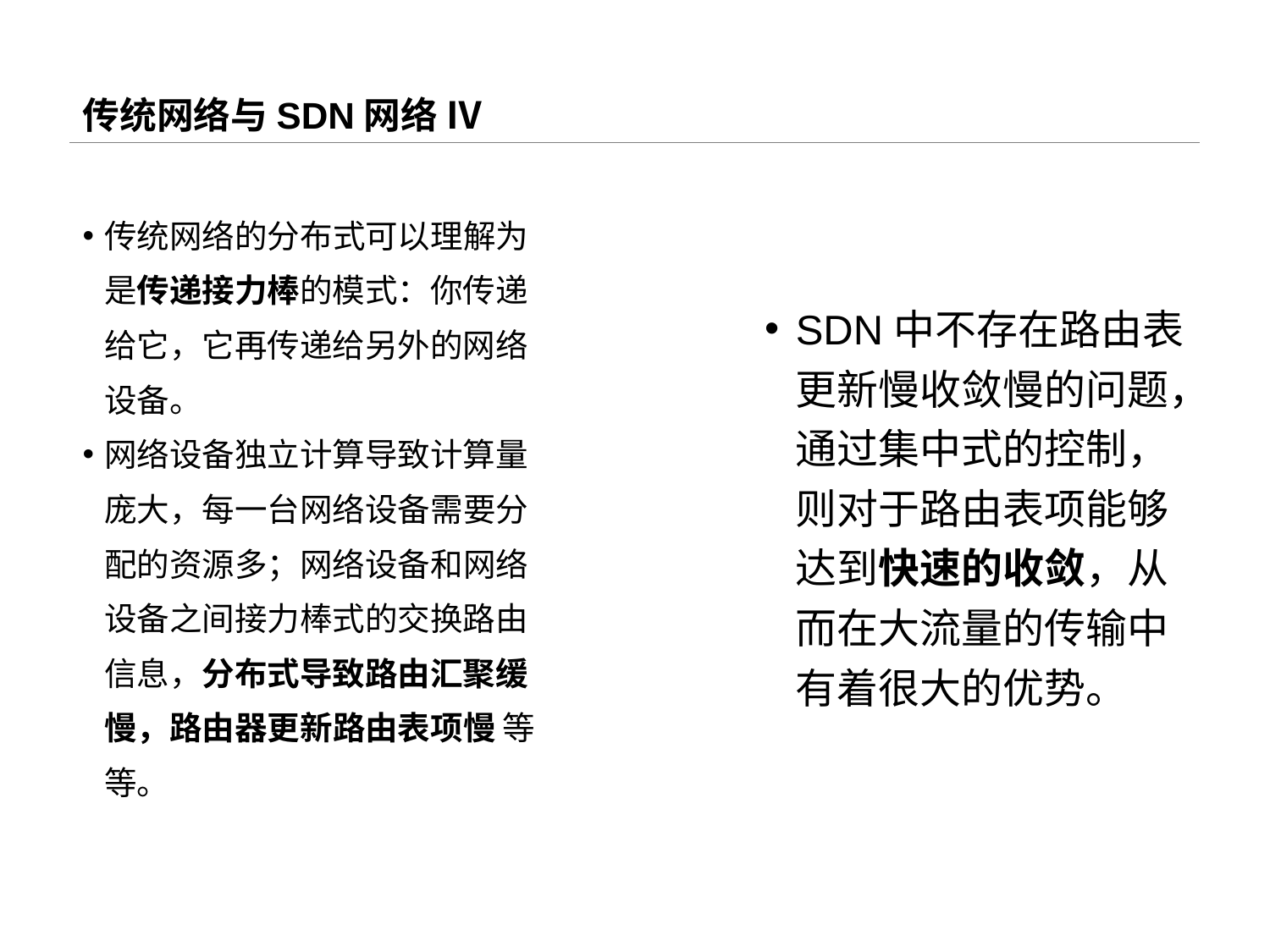

# 传统网络与SDN网络 Ⅳ
传统网络的分布式可以理解为是传递接力棒的模式：你传递给它，它再传递给另外的网络设备。
网络设备独立计算导致计算量庞大，每一台网络设备需要分配的资源多；网络设备和网络设备之间接力棒式的交换路由信息，分布式导致路由汇聚缓慢，路由器更新路由表项慢 等等。

SDN中不存在路由表更新慢收敛慢的问题，通过集中式的控制，则对于路由表项能够达到快速的收敛，从而在大流量的传输中有着很大的优势。